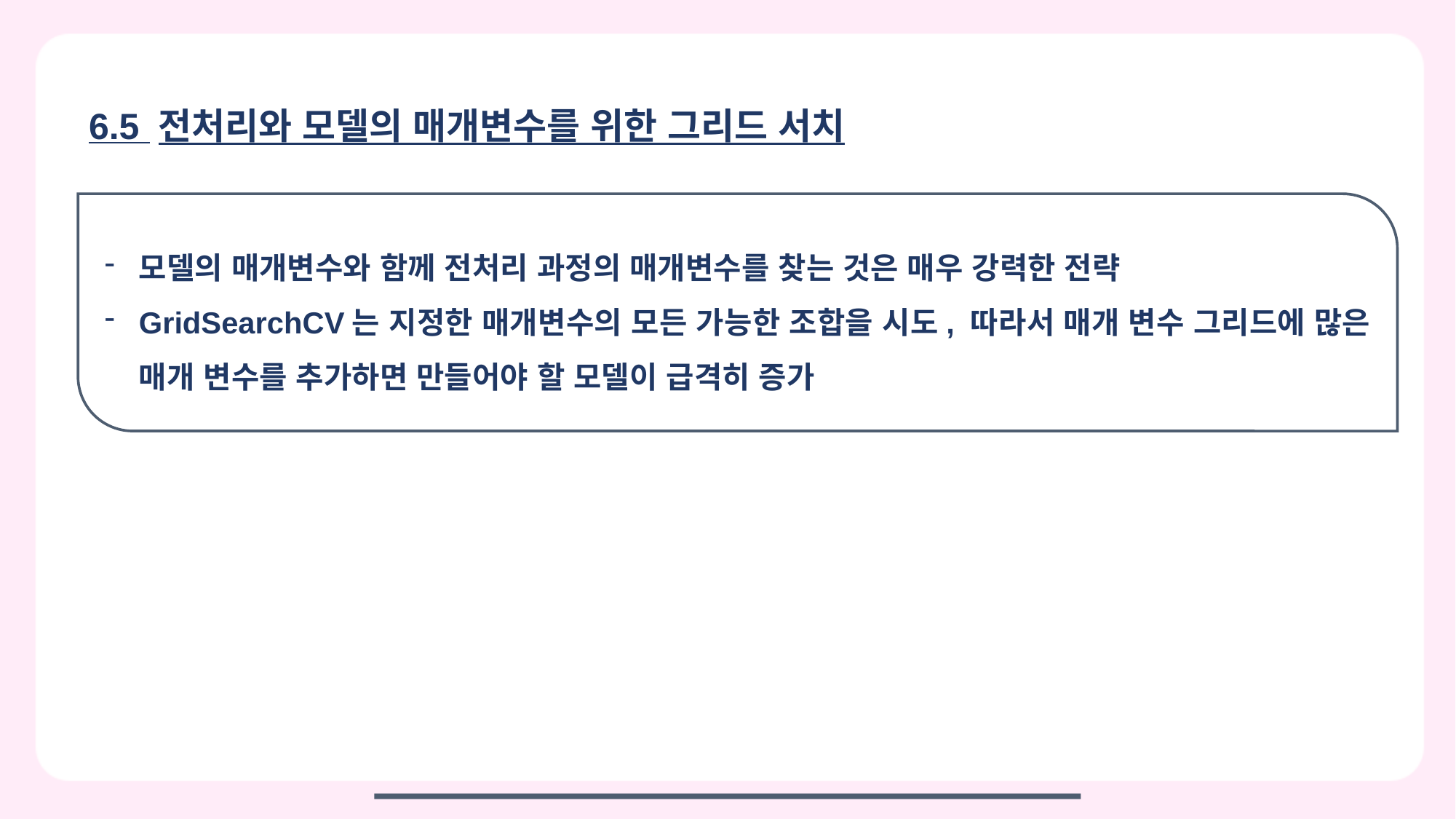

6.5 전처리와 모델의 매개변수를 위한 그리드 서치
모델의 매개변수와 함께 전처리 과정의 매개변수를 찾는 것은 매우 강력한 전략
GridSearchCV는 지정한 매개변수의 모든 가능한 조합을 시도, 따라서 매개 변수 그리드에 많은 매개 변수를 추가하면 만들어야 할 모델이 급격히 증가